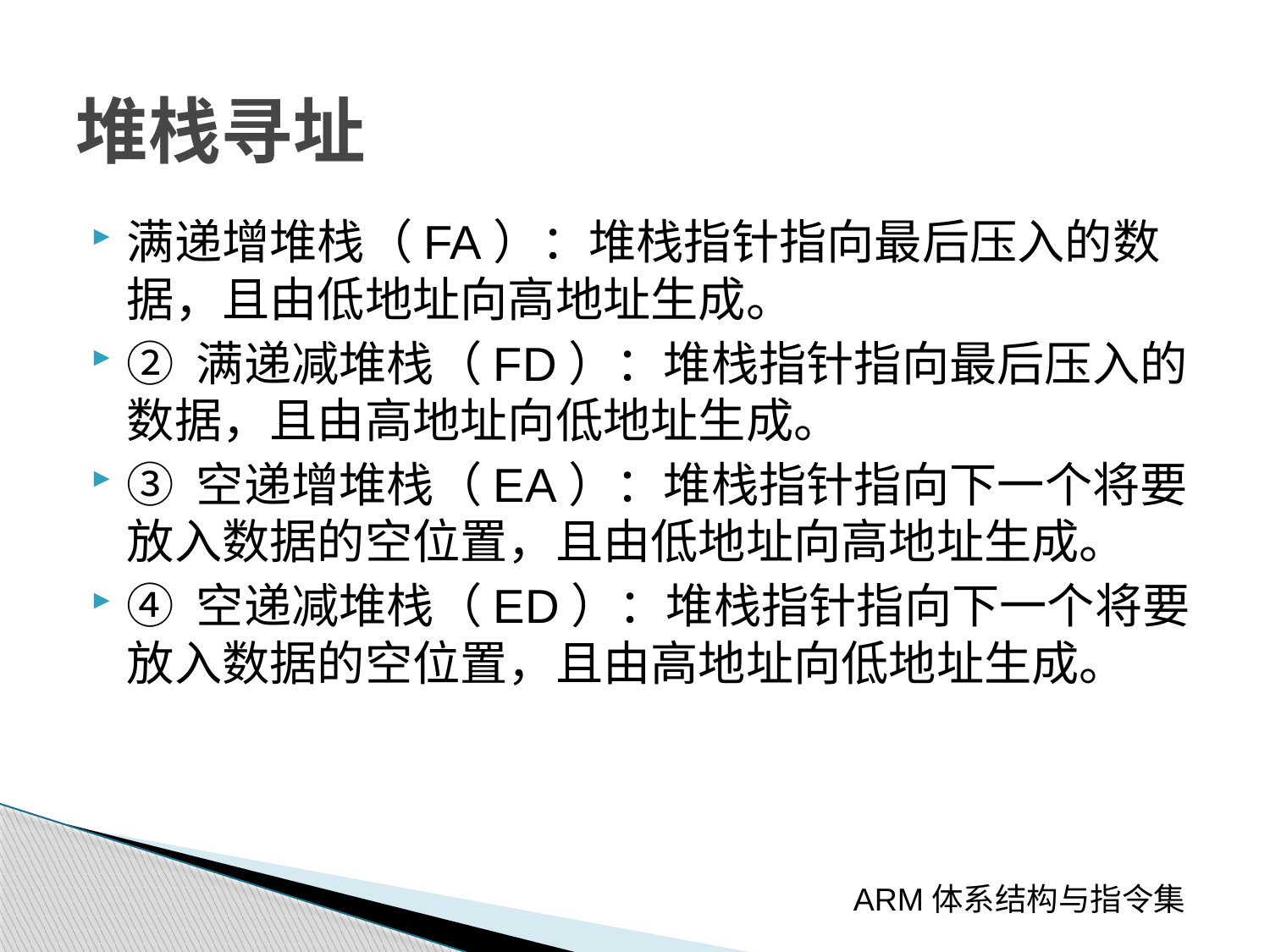

# 堆栈寻址
满递增堆栈（FA）：堆栈指针指向最后压入的数据，且由低地址向高地址生成。
② 满递减堆栈（FD）：堆栈指针指向最后压入的数据，且由高地址向低地址生成。
③ 空递增堆栈（EA）：堆栈指针指向下一个将要放入数据的空位置，且由低地址向高地址生成。
④ 空递减堆栈（ED）：堆栈指针指向下一个将要放入数据的空位置，且由高地址向低地址生成。

            ARM体系结构与指令集